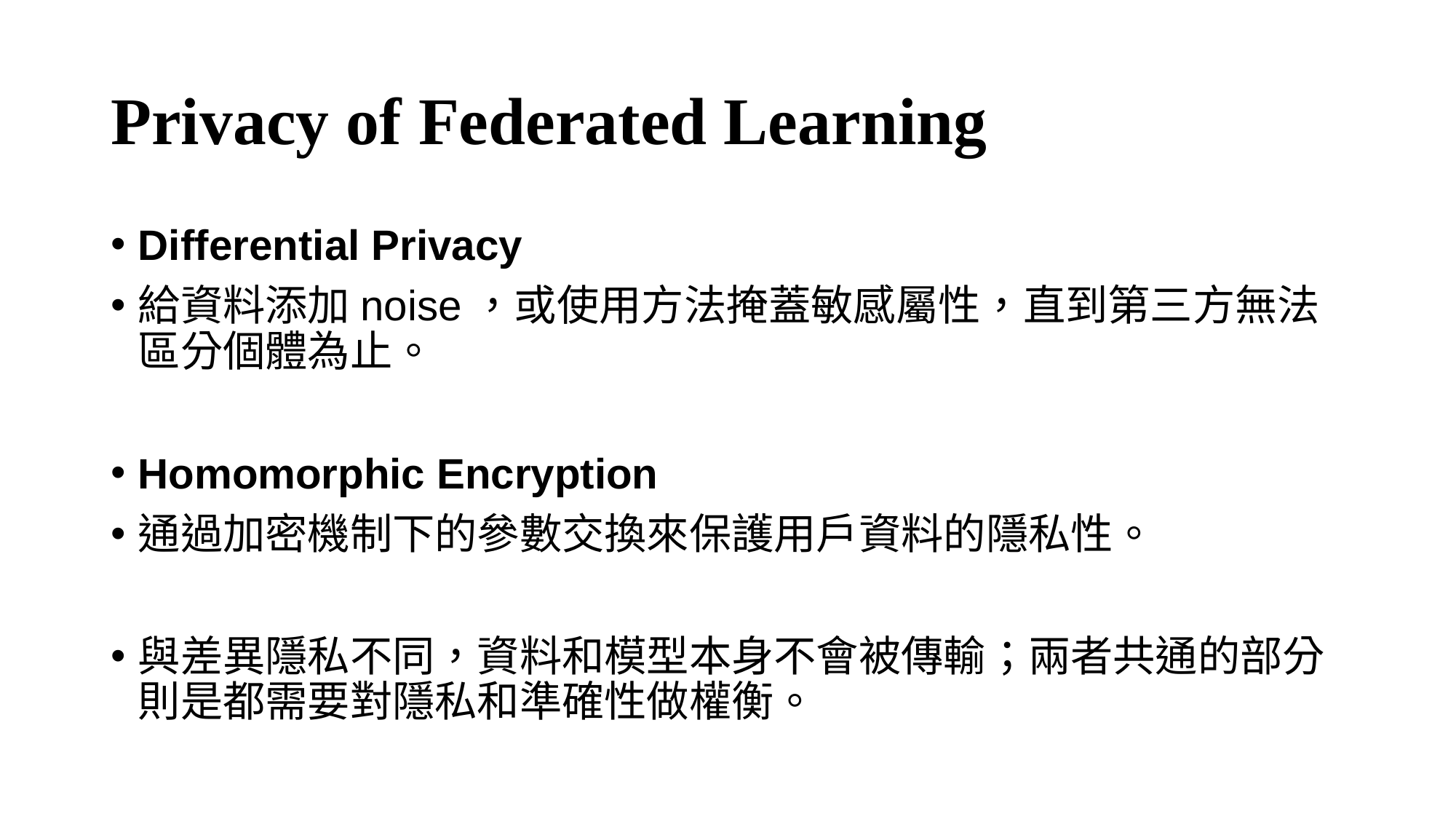

# Privacy of Federated Learning
Differential Privacy
給資料添加noise，或使用方法掩蓋敏感屬性，直到第三方無法區分個體為止。

Homomorphic Encryption
通過加密機制下的參數交換來保護用戶資料的隱私性。

與差異隱私不同，資料和模型本身不會被傳輸；兩者共通的部分則是都需要對隱私和準確性做權衡。